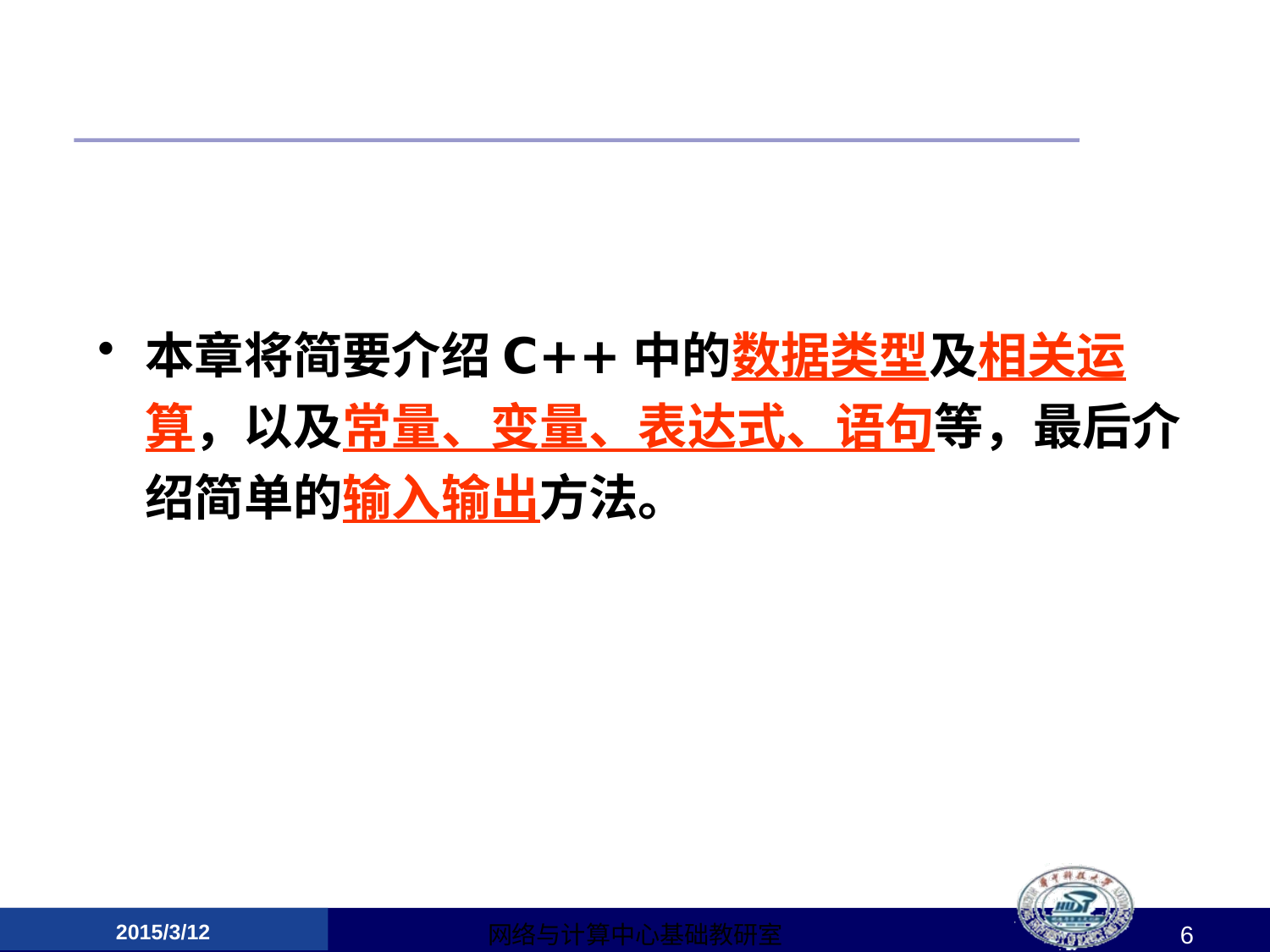

本章将简要介绍C++中的数据类型及相关运算，以及常量、变量、表达式、语句等，最后介绍简单的输入输出方法。
2015/3/12
网络与计算中心基础教研室
6